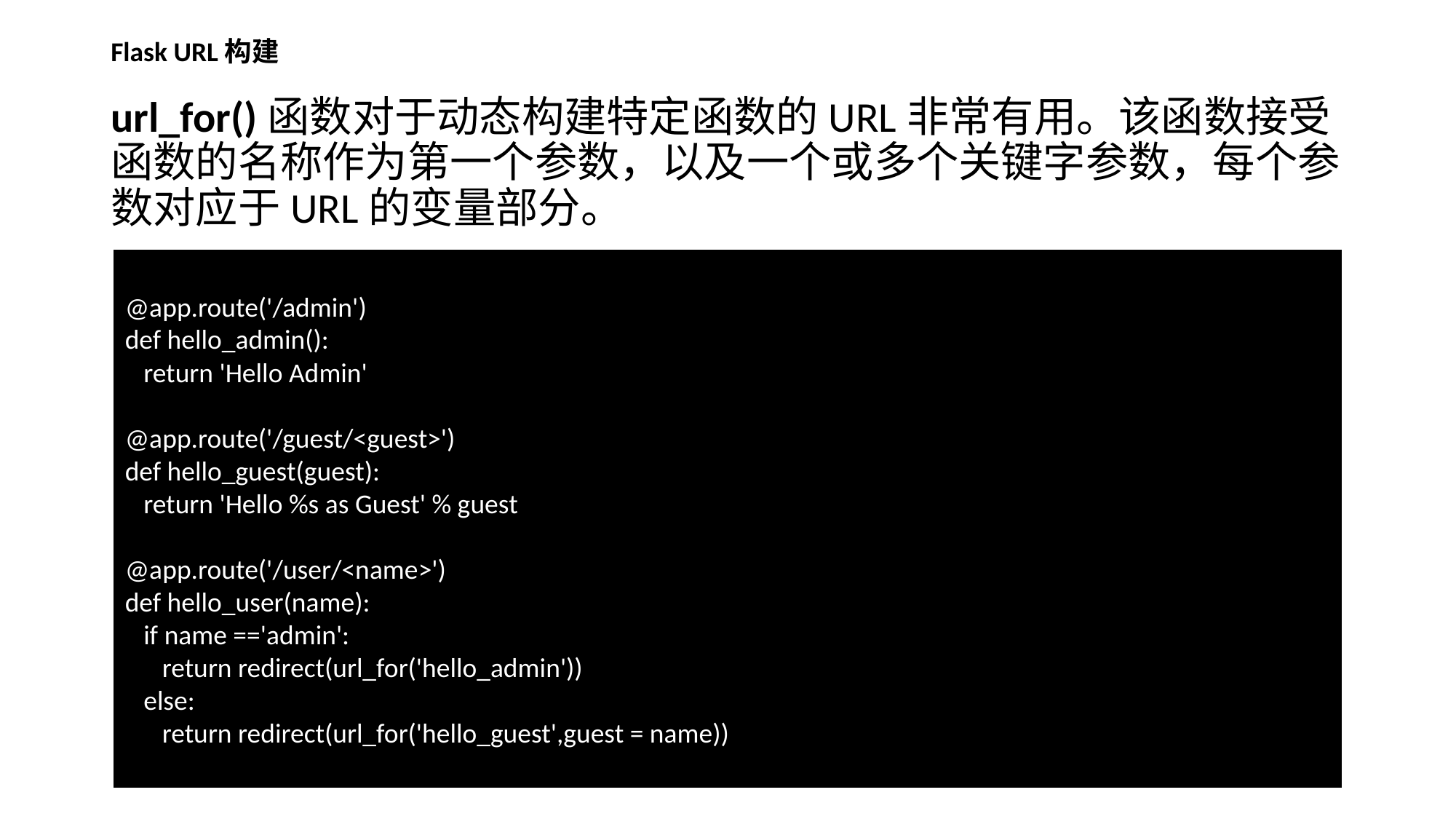

Flask URL构建

url_for()函数对于动态构建特定函数的URL非常有用。该函数接受函数的名称作为第一个参数，以及一个或多个关键字参数，每个参数对应于URL的变量部分。
@app.route('/admin')
def hello_admin():
   return 'Hello Admin'

@app.route('/guest/<guest>')
def hello_guest(guest):
   return 'Hello %s as Guest' % guest

@app.route('/user/<name>')
def hello_user(name):
   if name =='admin':
      return redirect(url_for('hello_admin'))
   else:
      return redirect(url_for('hello_guest',guest = name))